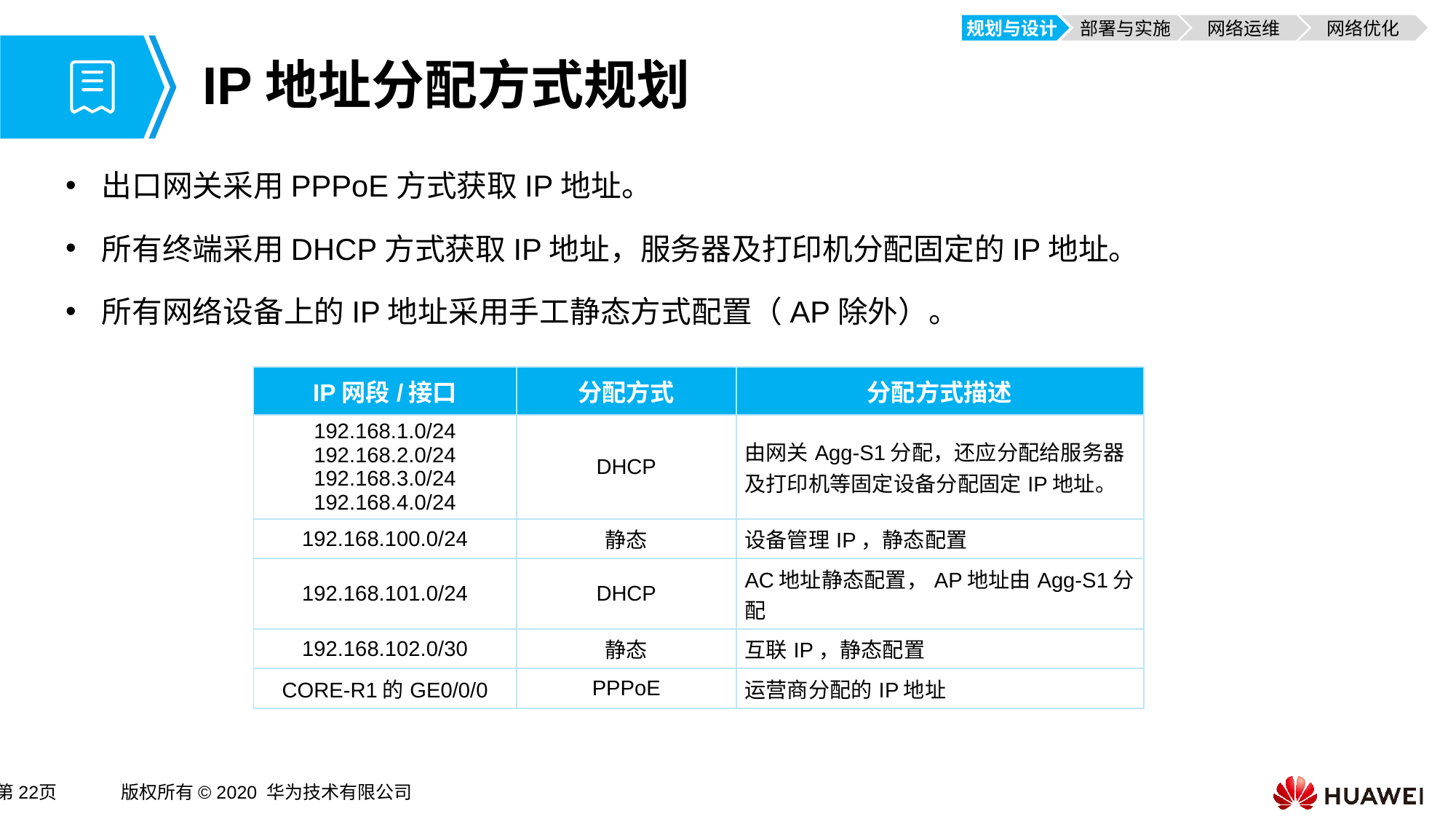

规划与设计
部署与实施
网络运维
网络优化
# IP地址分配方式规划
出口网关采用PPPoE方式获取IP地址。
所有终端采用DHCP方式获取IP地址，服务器及打印机分配固定的IP地址。
所有网络设备上的IP地址采用手工静态方式配置（AP除外）。
| IP网段/接口 | 分配方式 | 分配方式描述 |
| --- | --- | --- |
| 192.168.1.0/24 192.168.2.0/24 192.168.3.0/24 192.168.4.0/24 | DHCP | 由网关Agg-S1分配，还应分配给服务器及打印机等固定设备分配固定IP地址。 |
| 192.168.100.0/24 | 静态 | 设备管理IP，静态配置 |
| 192.168.101.0/24 | DHCP | AC地址静态配置，AP地址由Agg-S1分配 |
| 192.168.102.0/30 | 静态 | 互联IP，静态配置 |
| CORE-R1的GE0/0/0 | PPPoE | 运营商分配的IP地址 |